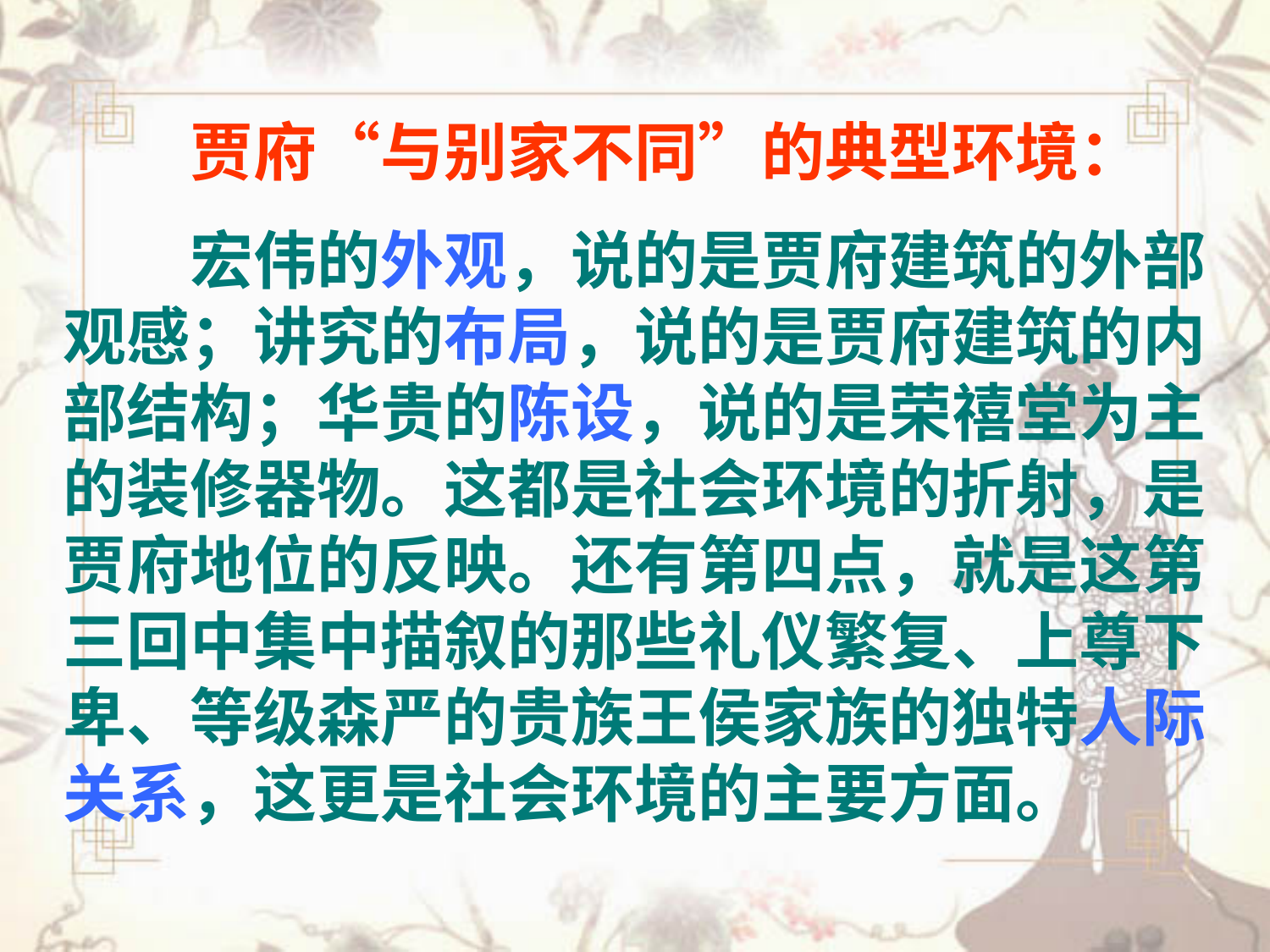

贾府“与别家不同”的典型环境：
　　宏伟的外观，说的是贾府建筑的外部观感；讲究的布局，说的是贾府建筑的内部结构；华贵的陈设，说的是荣禧堂为主的装修器物。这都是社会环境的折射，是贾府地位的反映。还有第四点，就是这第三回中集中描叙的那些礼仪繁复、上尊下卑、等级森严的贵族王侯家族的独特人际关系，这更是社会环境的主要方面。